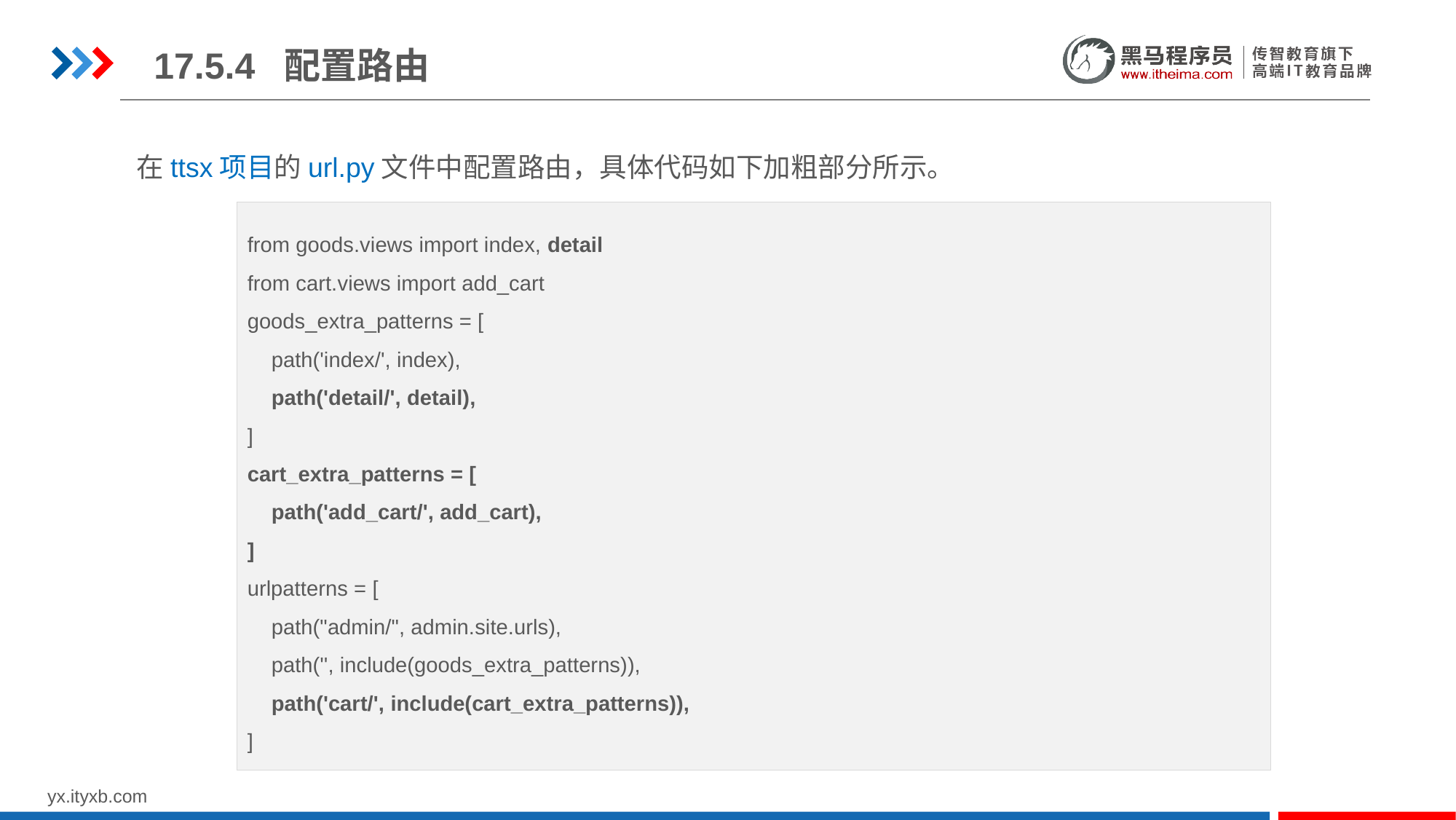

17.5.4  配置路由
在ttsx项目的url.py文件中配置路由，具体代码如下加粗部分所示。
from goods.views import index, detail
from cart.views import add_cart
goods_extra_patterns = [
    path('index/', index),
    path('detail/', detail),
]
cart_extra_patterns = [
    path('add_cart/', add_cart),
]
urlpatterns = [
    path("admin/", admin.site.urls),
    path('', include(goods_extra_patterns)),
    path('cart/', include(cart_extra_patterns)),
]